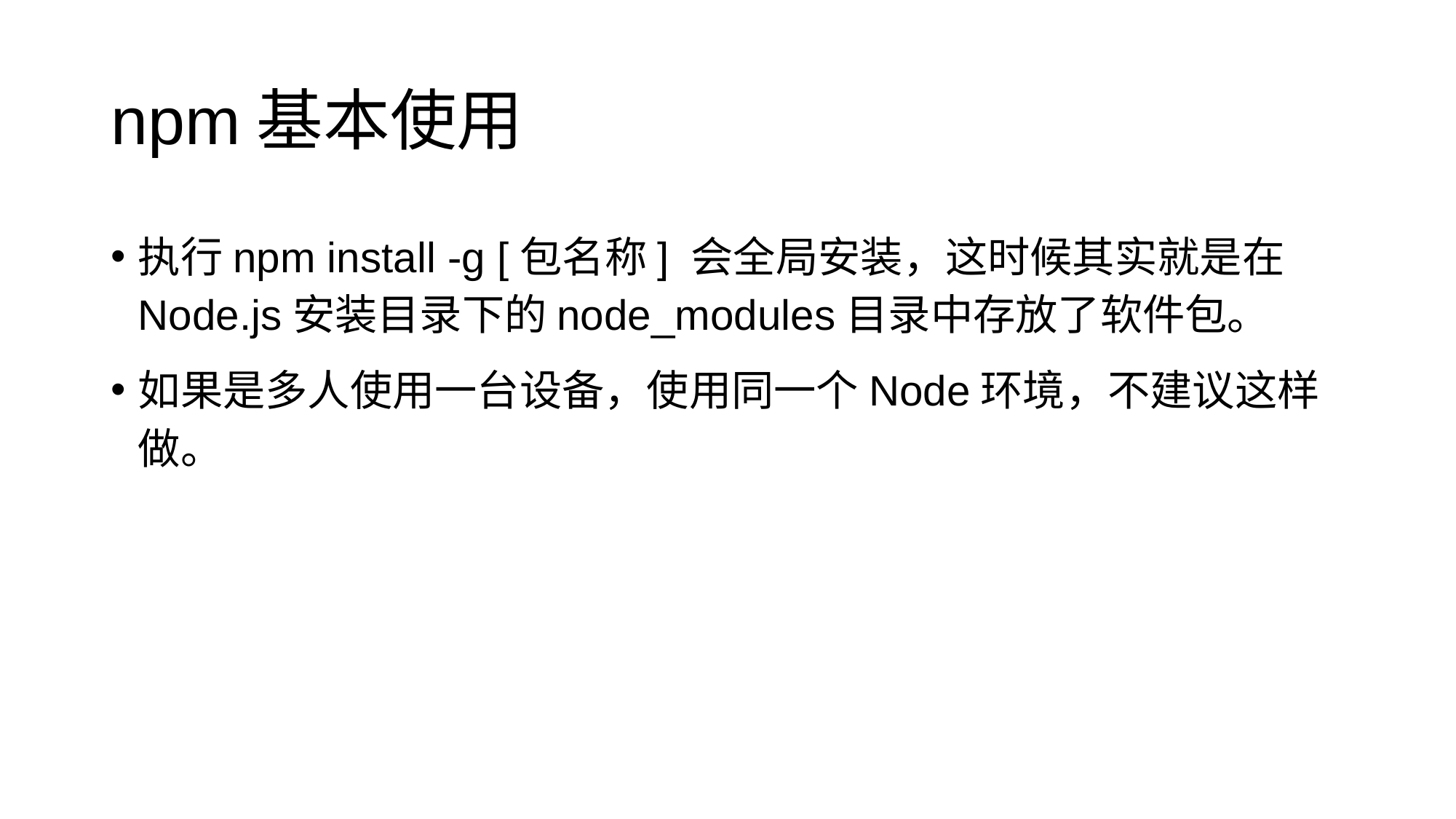

# npm基本使用
执行npm install -g [包名称] 会全局安装，这时候其实就是在Node.js安装目录下的node_modules目录中存放了软件包。
如果是多人使用一台设备，使用同一个Node环境，不建议这样做。